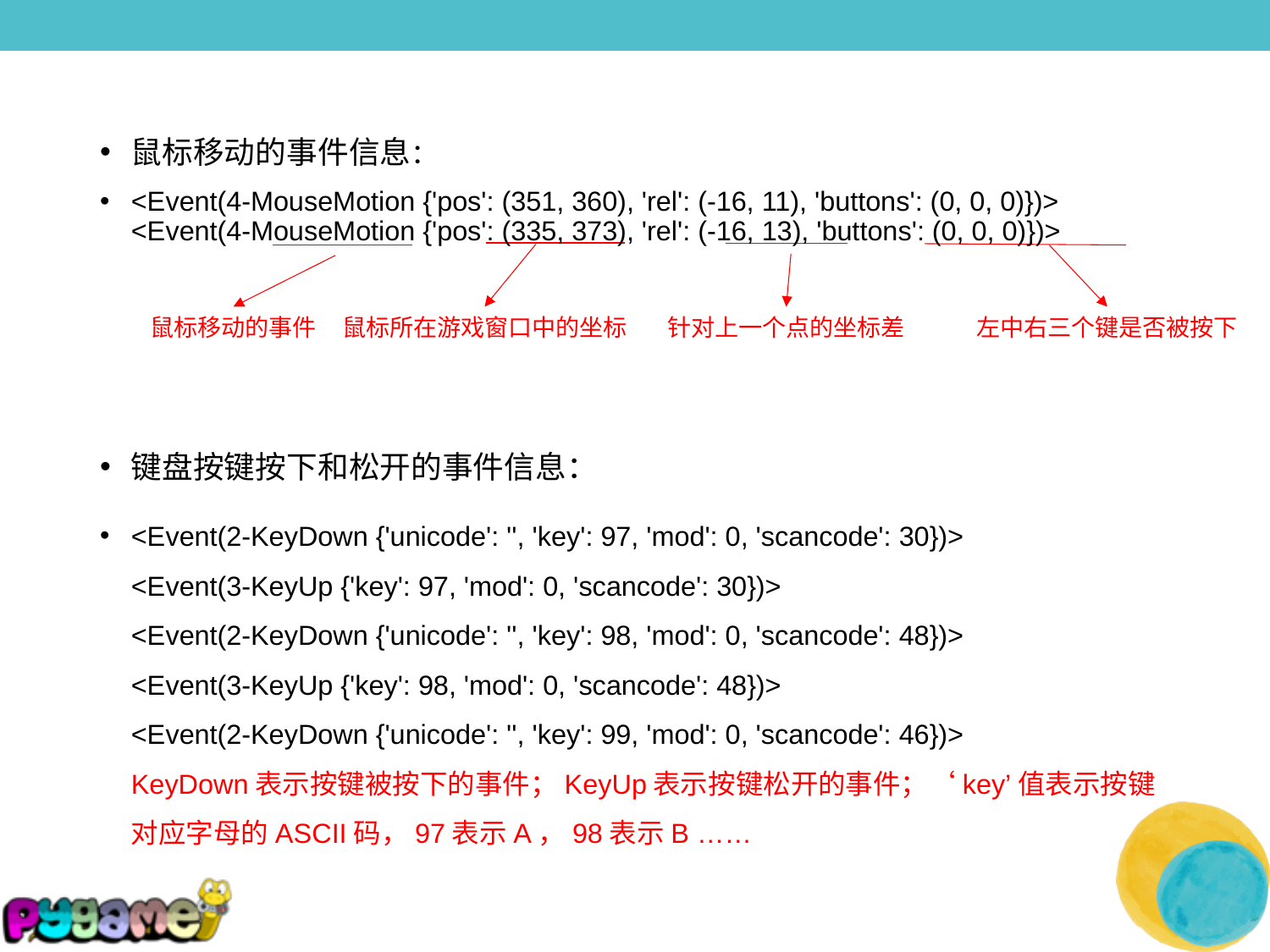

鼠标移动的事件信息：
<Event(4-MouseMotion {'pos': (351, 360), 'rel': (-16, 11), 'buttons': (0, 0, 0)})>
<Event(4-MouseMotion {'pos': (335, 373), 'rel': (-16, 13), 'buttons': (0, 0, 0)})>

键盘按键按下和松开的事件信息：
<Event(2-KeyDown {'unicode': '', 'key': 97, 'mod': 0, 'scancode': 30})>
<Event(3-KeyUp {'key': 97, 'mod': 0, 'scancode': 30})>
<Event(2-KeyDown {'unicode': '', 'key': 98, 'mod': 0, 'scancode': 48})>
<Event(3-KeyUp {'key': 98, 'mod': 0, 'scancode': 48})>
<Event(2-KeyDown {'unicode': '', 'key': 99, 'mod': 0, 'scancode': 46})>
KeyDown表示按键被按下的事件；KeyUp表示按键松开的事件；‘key’值表示按键对应字母的ASCII码，97表示A，98表示B ……

鼠标移动的事件
鼠标所在游戏窗口中的坐标
左中右三个键是否被按下
针对上一个点的坐标差